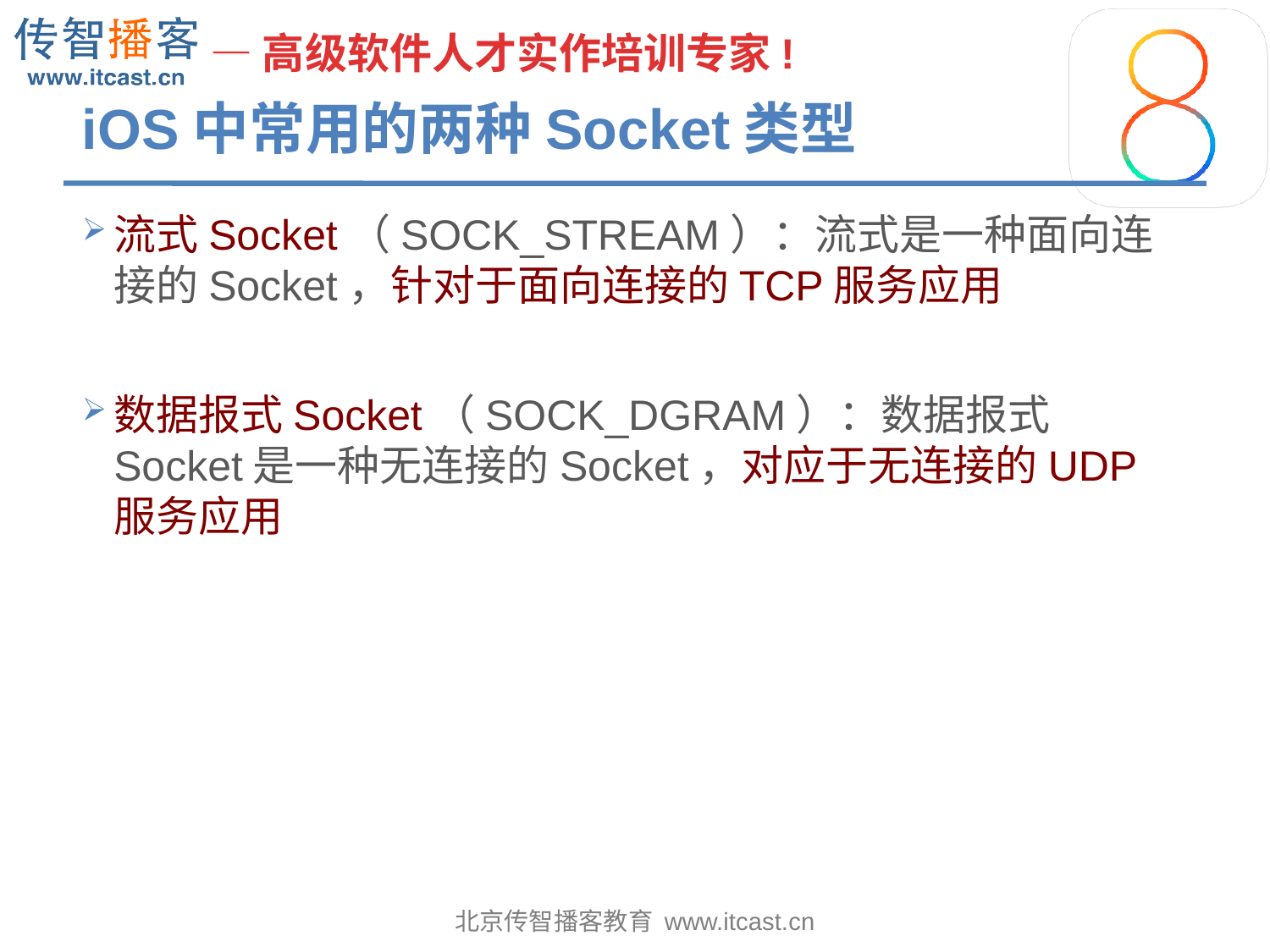

# iOS中常用的两种Socket类型
流式Socket（SOCK_STREAM）：流式是一种面向连接的Socket，针对于面向连接的TCP服务应用

数据报式Socket（SOCK_DGRAM）：数据报式Socket是一种无连接的Socket，对应于无连接的UDP服务应用